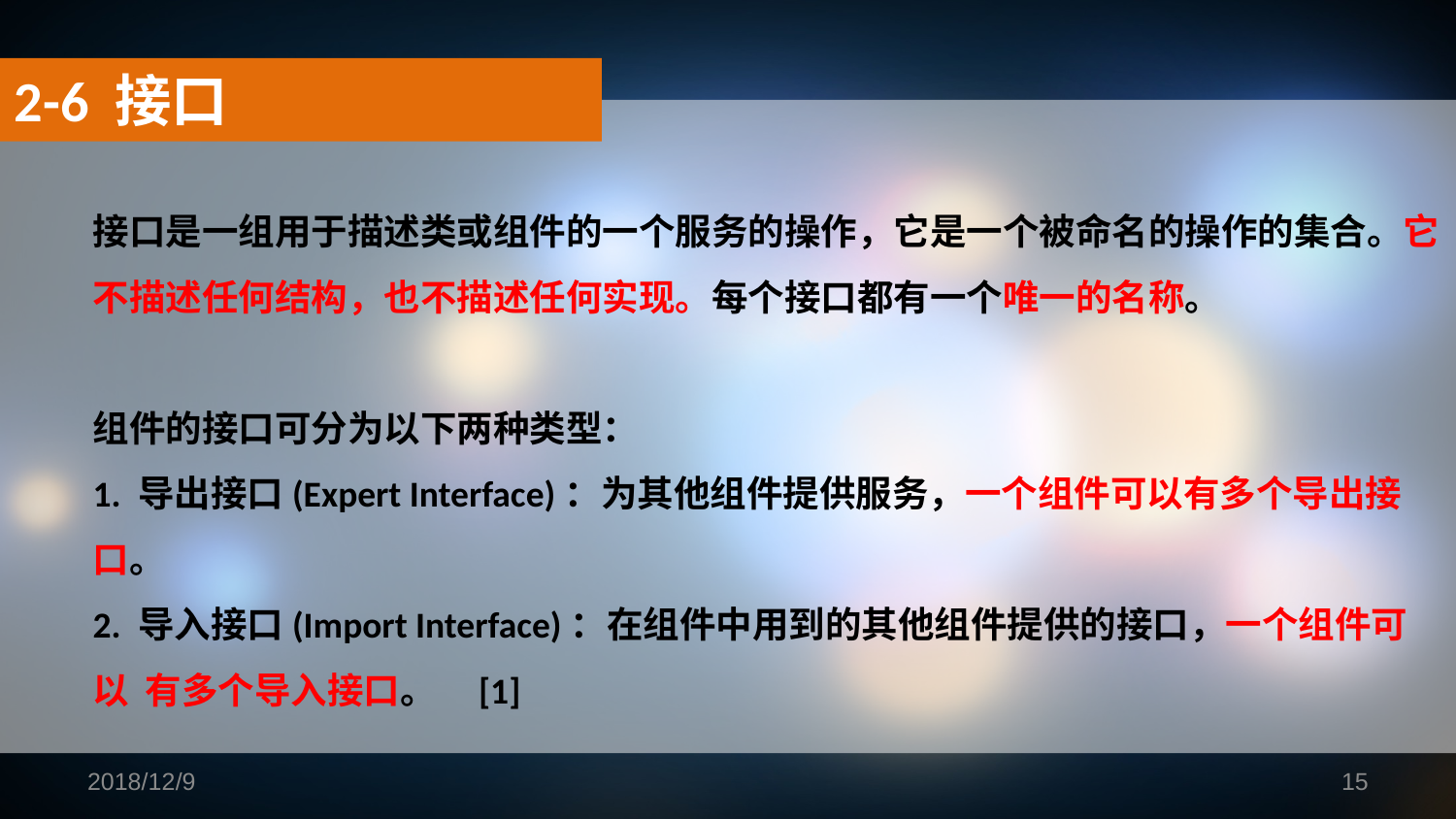

2-6 接口

接口是一组用于描述类或组件的一个服务的操作，它是一个被命名的操作的集合。它不描述任何结构，也不描述任何实现。每个接口都有一个唯一的名称。

组件的接口可分为以下两种类型：
1. 导出接口(Expert Interface)：为其他组件提供服务，一个组件可以有多个导出接口。
2. 导入接口(Import Interface)：在组件中用到的其他组件提供的接口，一个组件可以  有多个导入接口。    [1]

2018/12/9
15